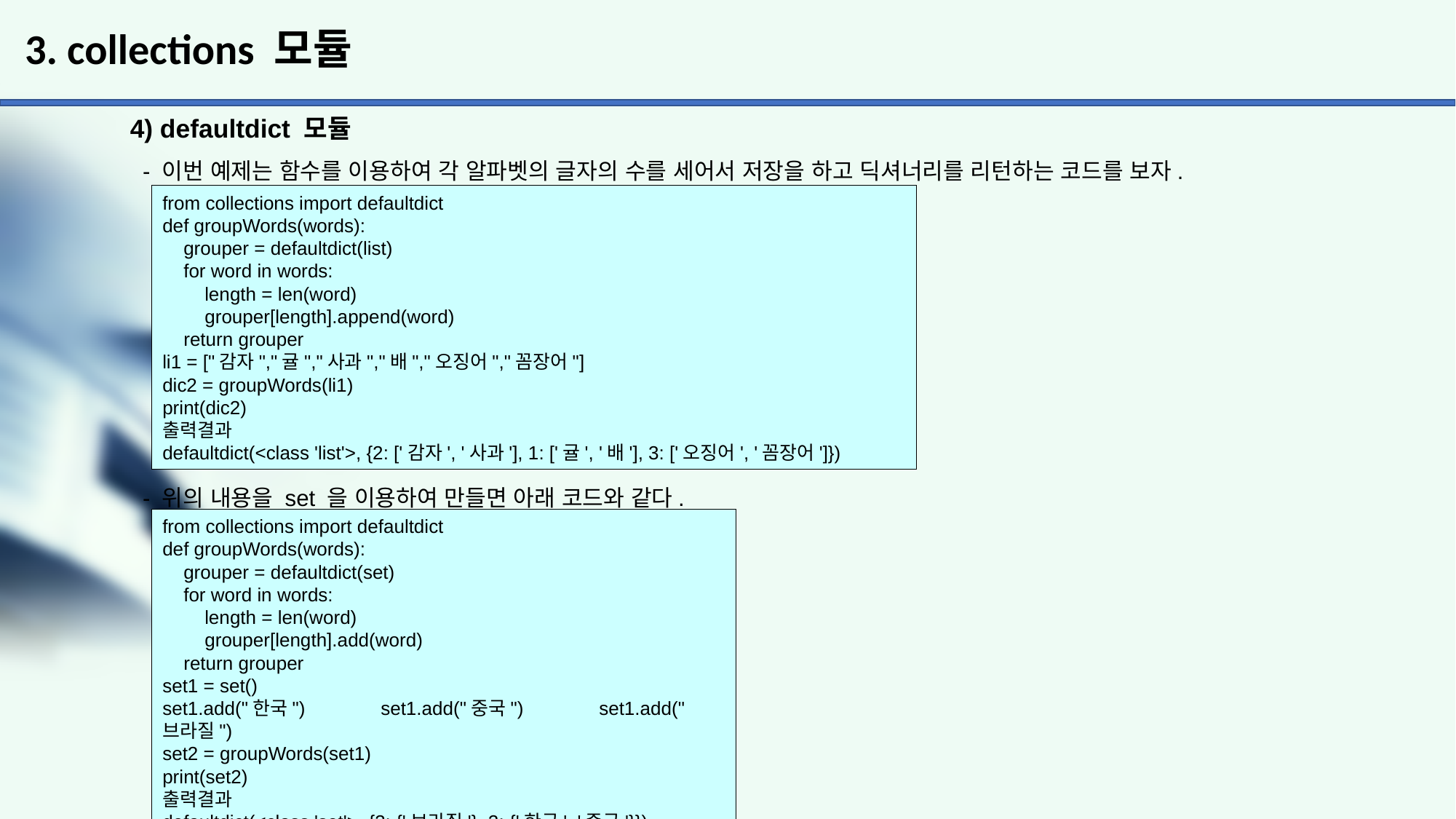

# 3. collections 모듈
4) defaultdict 모듈
  - 이번 예제는 함수를 이용하여 각 알파벳의 글자의 수를 세어서 저장을 하고 딕셔너리를 리턴하는 코드를 보자.

  - 위의 내용을 set 을 이용하여 만들면 아래 코드와 같다.
from collections import defaultdict
def groupWords(words):
    grouper = defaultdict(list)
    for word in words:
        length = len(word)
        grouper[length].append(word)
    return grouper
li1 = ["감자","귤","사과","배","오징어","꼼장어"]
dic2 = groupWords(li1)
print(dic2)
출력결과
defaultdict(<class 'list'>, {2: ['감자', '사과'], 1: ['귤', '배'], 3: ['오징어', '꼼장어']})
from collections import defaultdict
def groupWords(words):
    grouper = defaultdict(set)
    for word in words:
        length = len(word)
        grouper[length].add(word)
    return grouper
set1 = set()
set1.add("한국")	set1.add("중국")	set1.add("브라질")
set2 = groupWords(set1)
print(set2)
출력결과
defaultdict(<class 'set'>, {3: {'브라질'}, 2: {'한국', '중국'}})